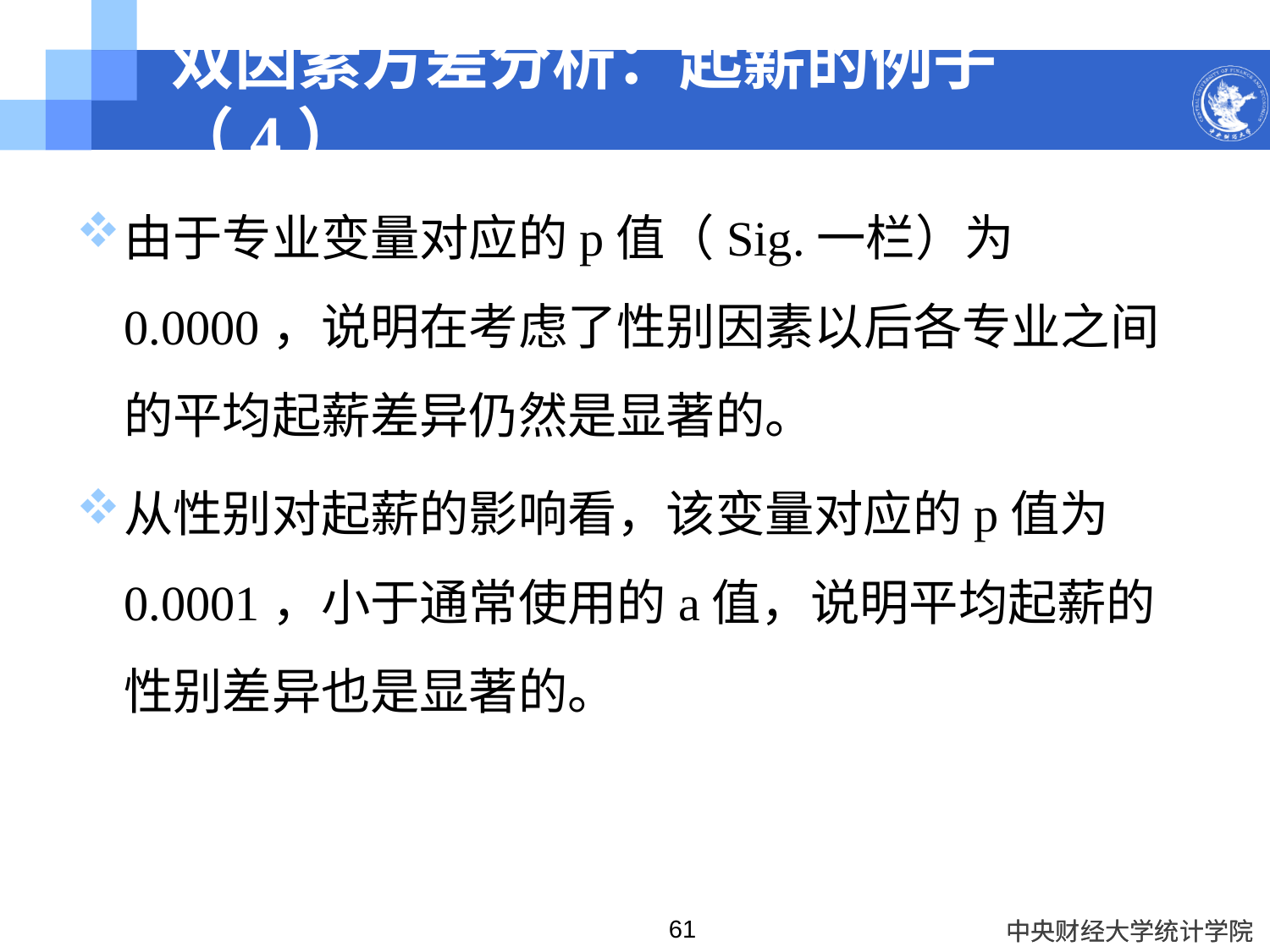

# 双因素方差分析：起薪的例子（4）
由于专业变量对应的p值（Sig.一栏）为0.0000，说明在考虑了性别因素以后各专业之间的平均起薪差异仍然是显著的。
从性别对起薪的影响看，该变量对应的p值为0.0001，小于通常使用的a值，说明平均起薪的性别差异也是显著的。
61